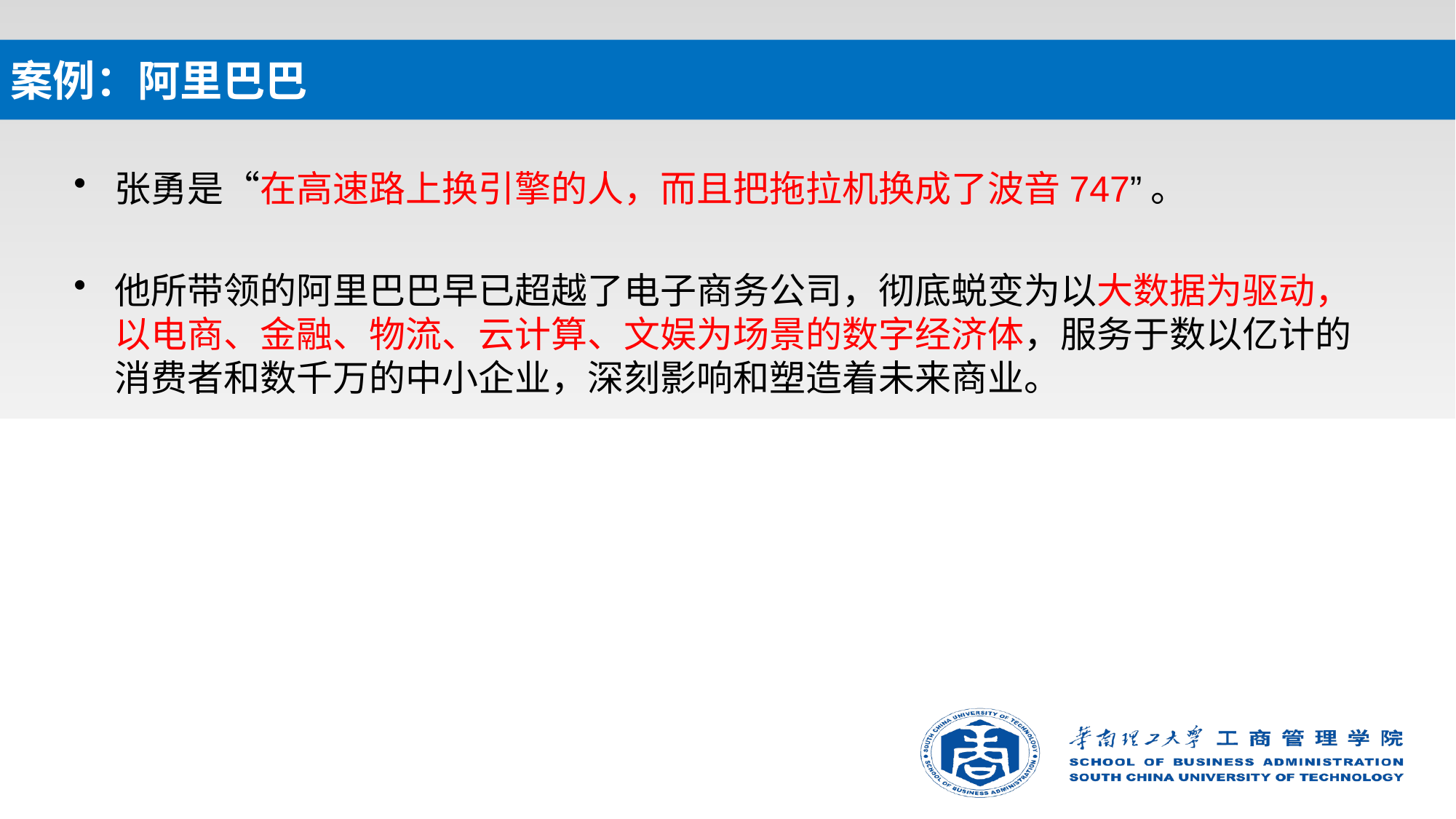

# 案例：阿里巴巴
张勇是“在高速路上换引擎的人，而且把拖拉机换成了波音747”。

他所带领的阿里巴巴早已超越了电子商务公司，彻底蜕变为以大数据为驱动，以电商、金融、物流、云计算、文娱为场景的数字经济体，服务于数以亿计的消费者和数千万的中小企业，深刻影响和塑造着未来商业。